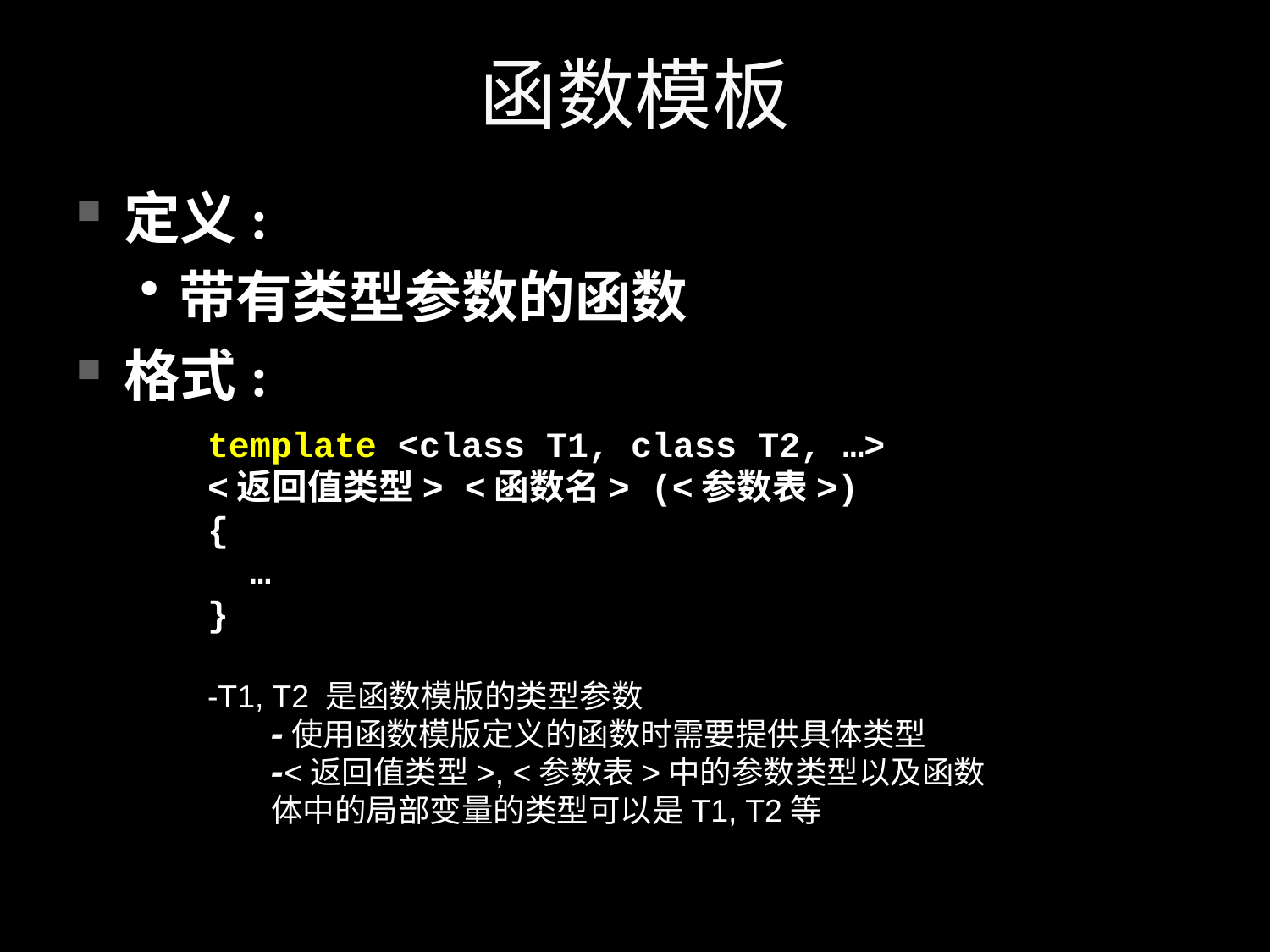

# 函数模板
定义:
带有类型参数的函数
格式:
template <class T1, class T2, …>
<返回值类型> <函数名> (<参数表>)
{
  …
}
-T1, T2 是函数模版的类型参数
-使用函数模版定义的函数时需要提供具体类型
-<返回值类型>, <参数表>中的参数类型以及函数体中的局部变量的类型可以是T1, T2等